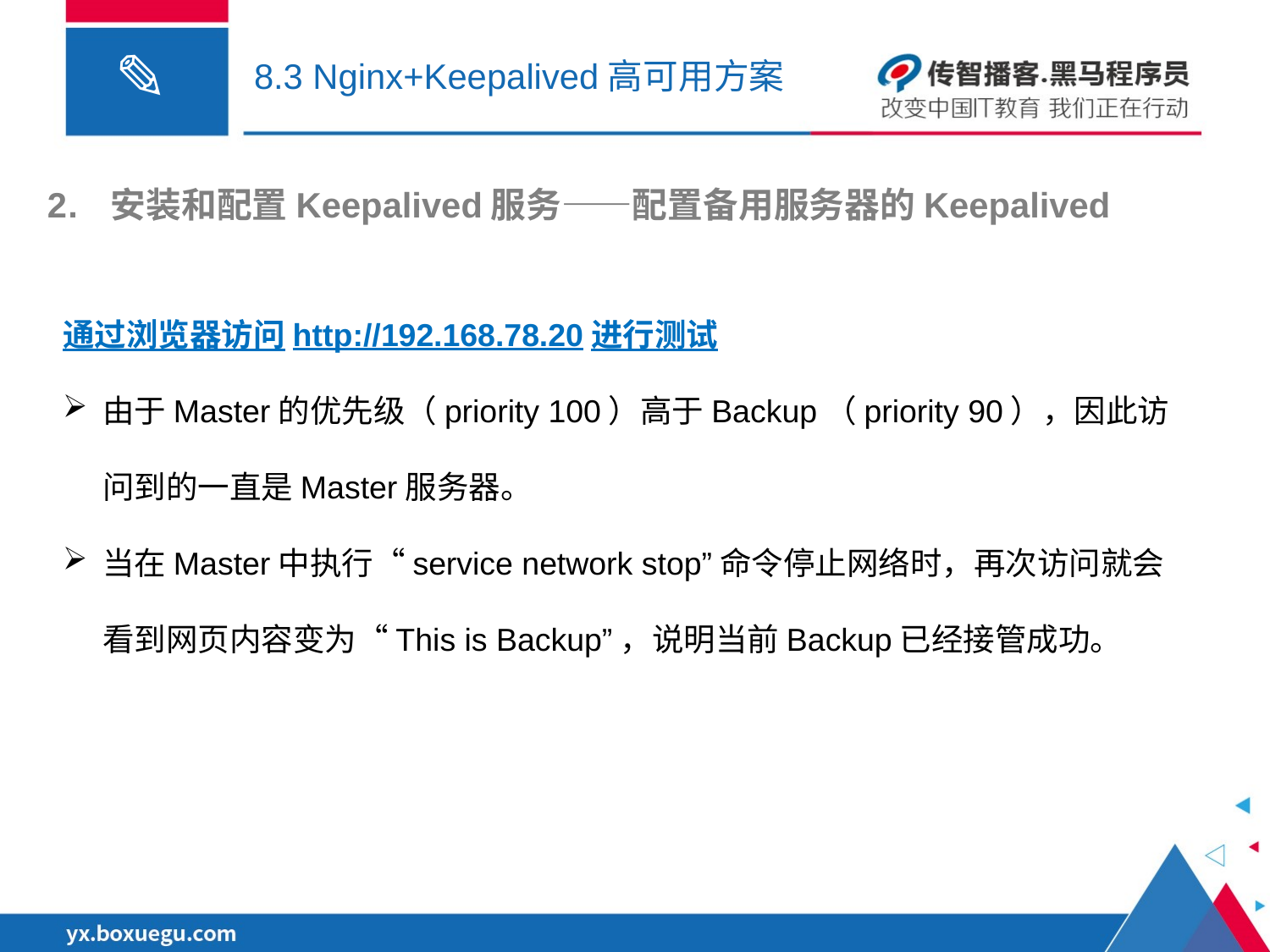

# 8.3 Nginx+Keepalived高可用方案
安装和配置Keepalived服务——配置备用服务器的Keepalived
通过浏览器访问http://192.168.78.20进行测试
由于Master的优先级（priority 100）高于Backup（priority 90），因此访问到的一直是Master服务器。
当在Master中执行“service network stop”命令停止网络时，再次访问就会看到网页内容变为“This is Backup”，说明当前Backup已经接管成功。